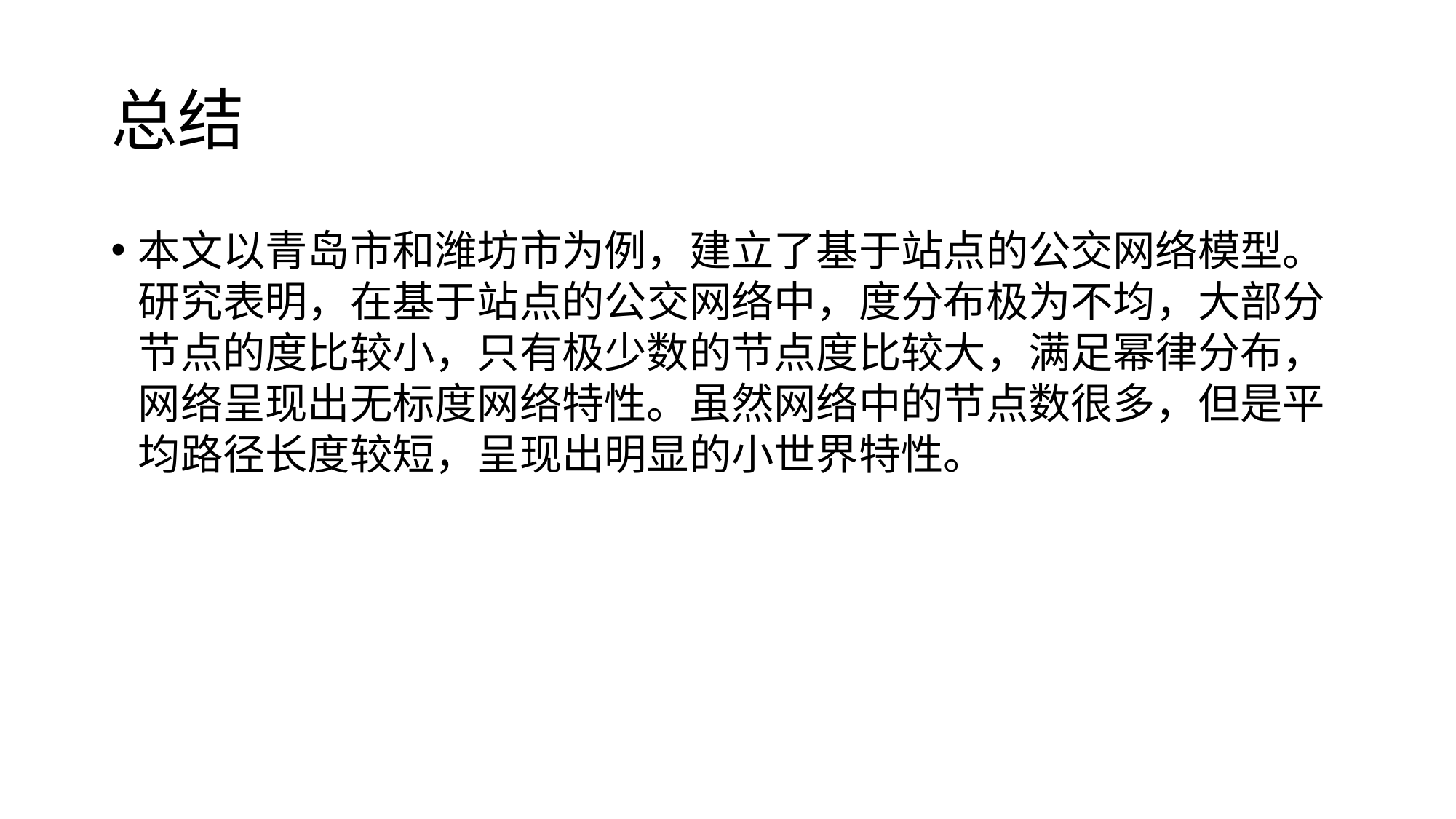

# 总结
本文以青岛市和潍坊市为例，建立了基于站点的公交网络模型。研究表明，在基于站点的公交网络中，度分布极为不均，大部分节点的度比较小，只有极少数的节点度比较大，满足幂律分布，网络呈现出无标度网络特性。虽然网络中的节点数很多，但是平均路径长度较短，呈现出明显的小世界特性。